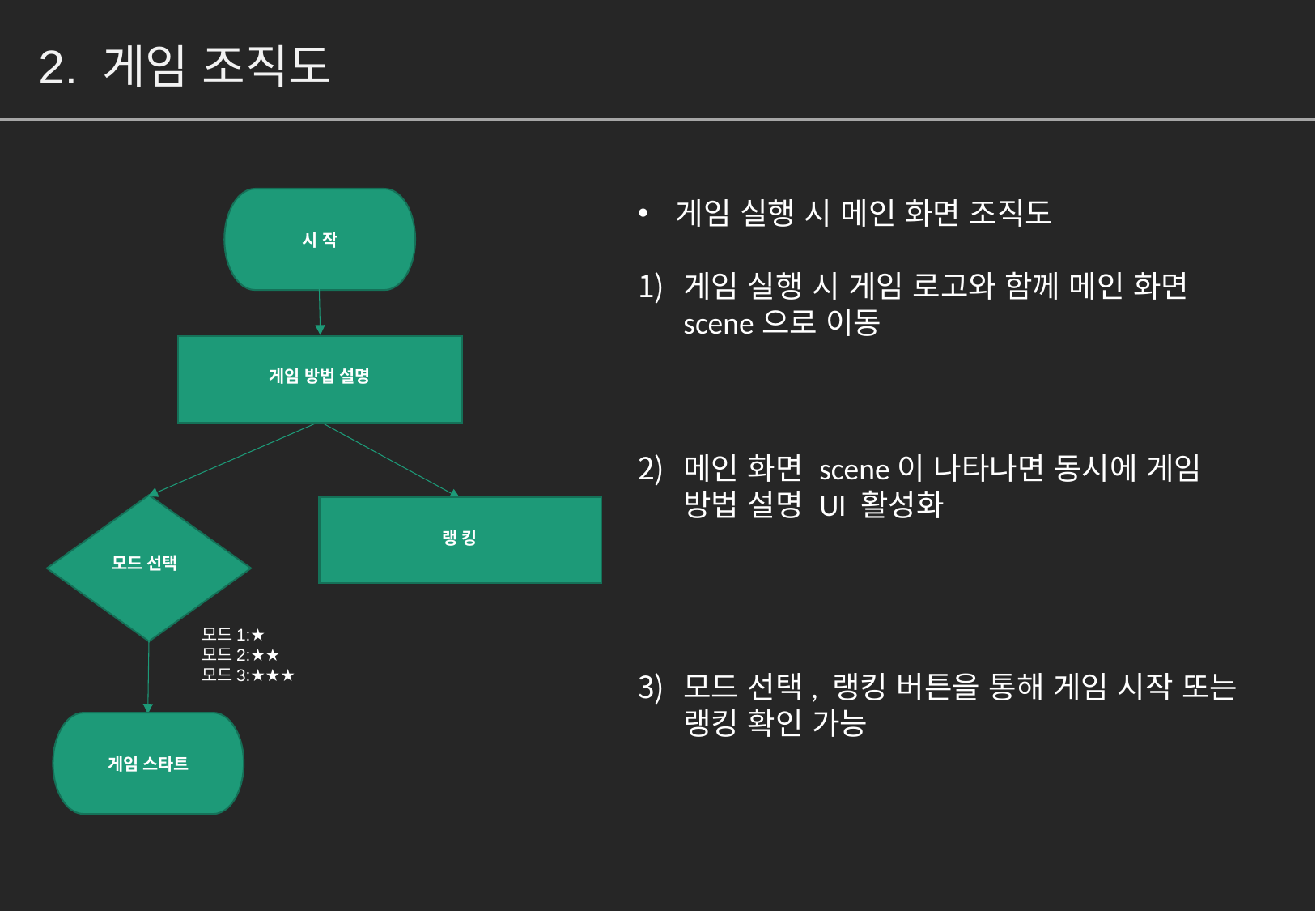

2. 게임 조직도

시 작

게임 방법 설명

모드 선택

랭 킹
모드1:★
모드2:★★
모드3:★★★

게임 스타트
게임 실행 시 메인 화면 조직도

게임 실행 시 게임 로고와 함께 메인 화면 scene으로 이동

메인 화면 scene이 나타나면 동시에 게임 방법 설명 UI 활성화

모드 선택, 랭킹 버튼을 통해 게임 시작 또는 랭킹 확인 가능